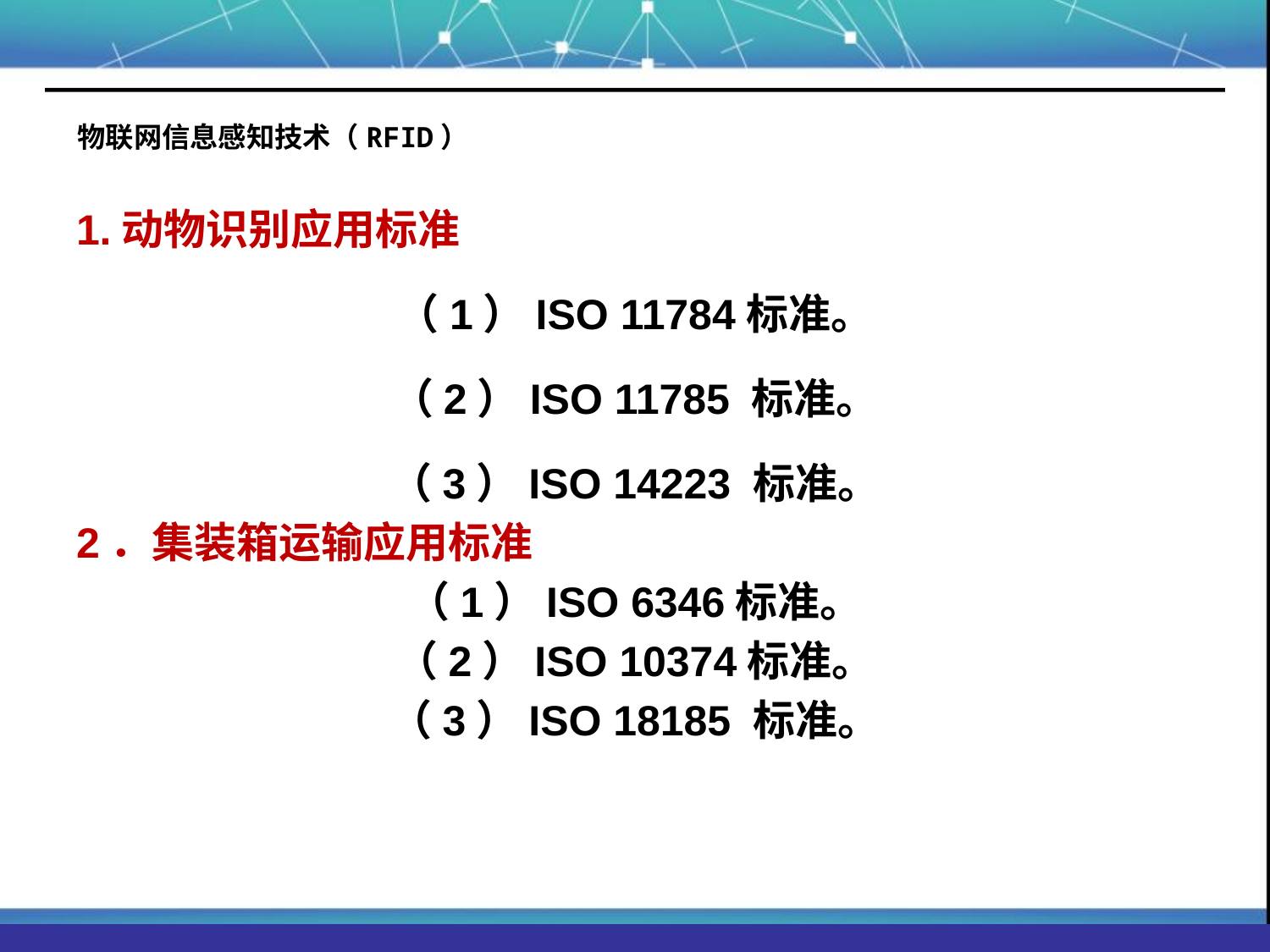

# 物联网信息感知技术（RFID）

1.动物识别应用标准
（1）ISO 11784标准。
（2）ISO 11785 标准。
（3）ISO 14223 标准。
2．集装箱运输应用标准
（1）ISO 6346标准。
（2）ISO 10374标准。
（3）ISO 18185 标准。